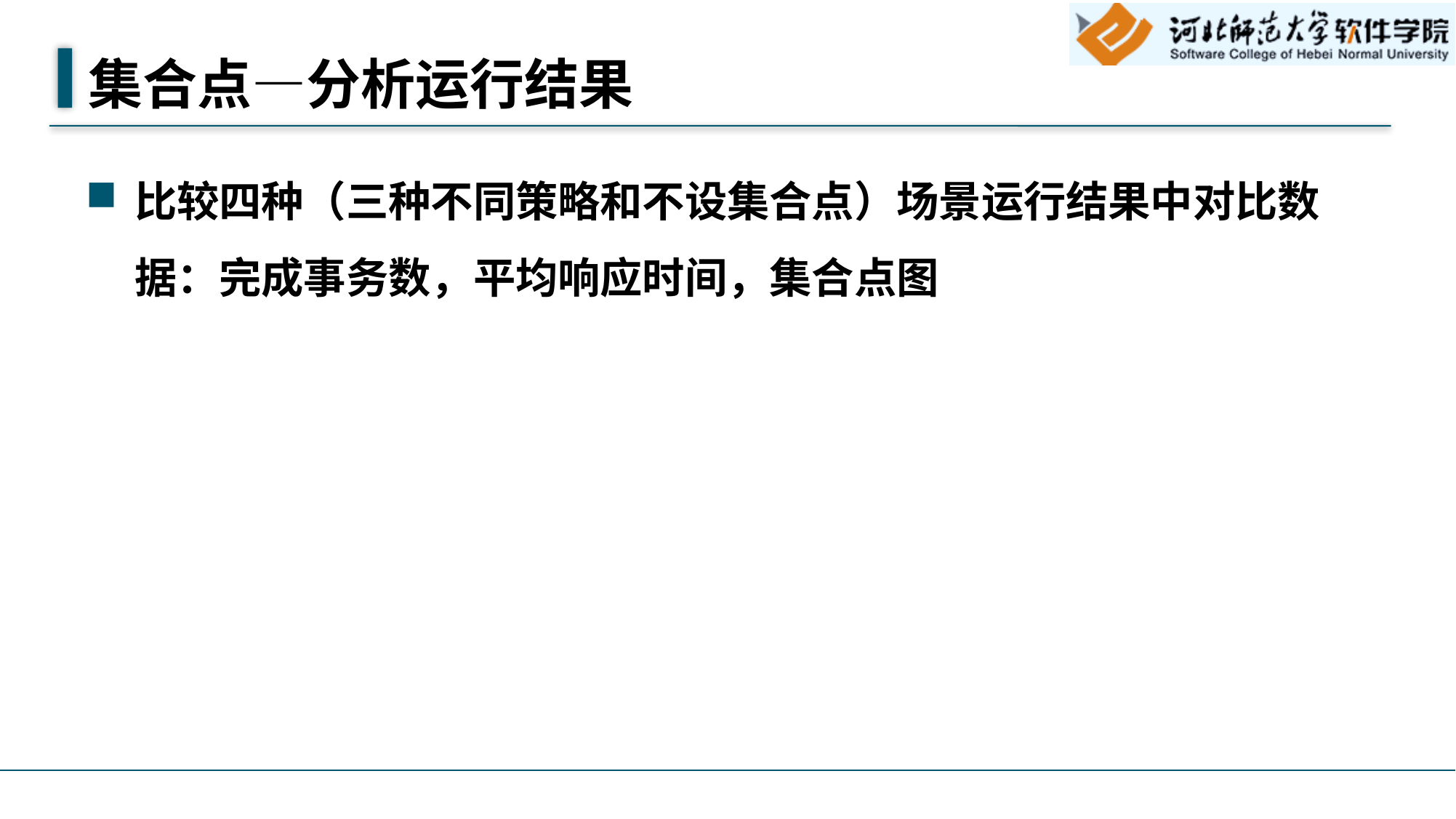

# 集合点—分析运行结果
比较四种（三种不同策略和不设集合点）场景运行结果中对比数据：完成事务数，平均响应时间，集合点图